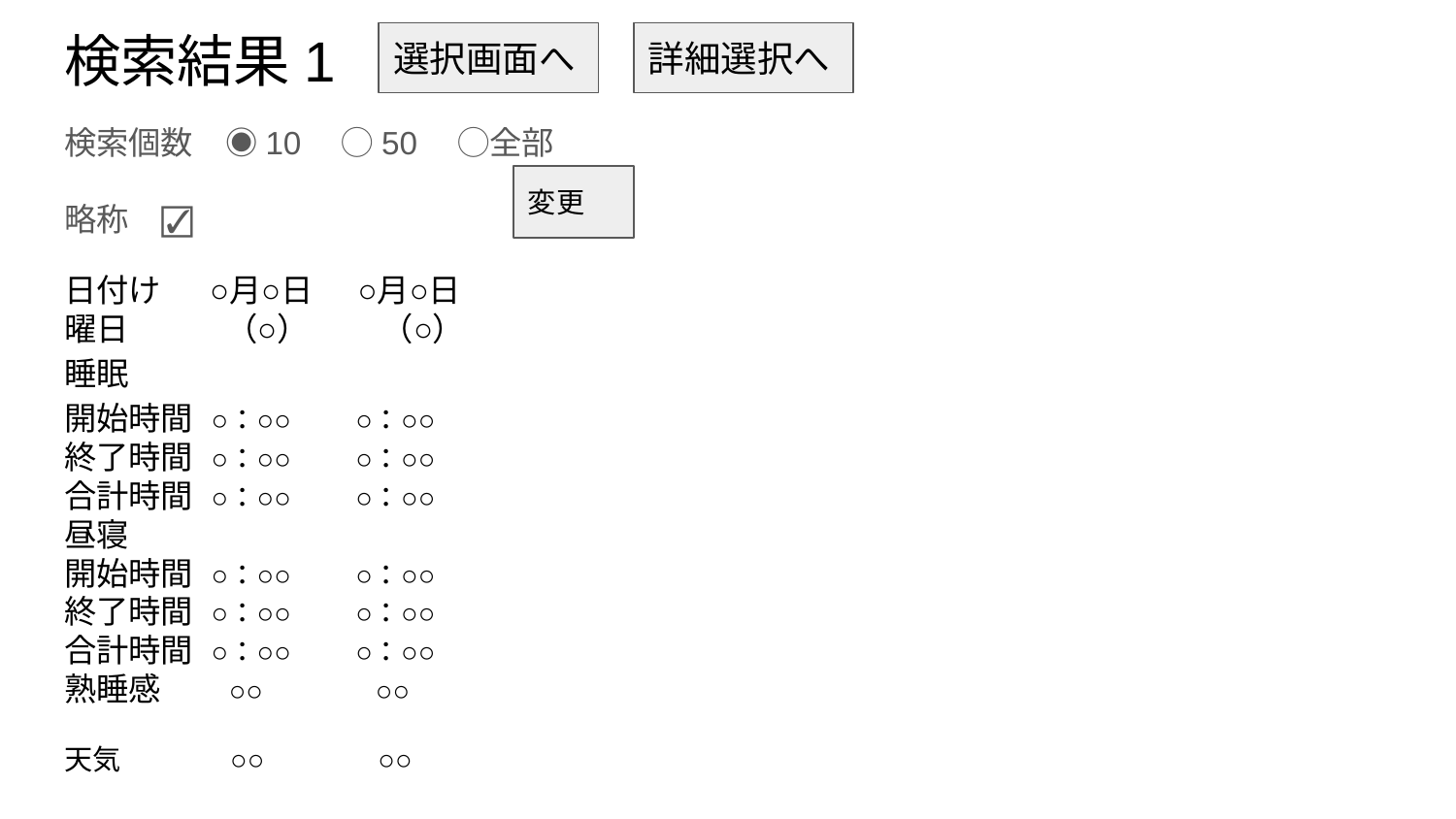

# 検索結果1
選択画面へ
詳細選択へ
検索個数　◉10　◯50　◯全部
略称　☑️
日付け　	○月○日     ○月○日
曜日　　　（○）        （○）
睡眠
開始時間  ○：○○        ○：○○
終了時間  ○：○○        ○：○○
合計時間  ○：○○        ○：○○
昼寝
開始時間  ○：○○        ○：○○
終了時間  ○：○○        ○：○○
合計時間  ○：○○        ○：○○
熟睡感        ○○              ○○

天気　　　   ○○　　　　○○

変更